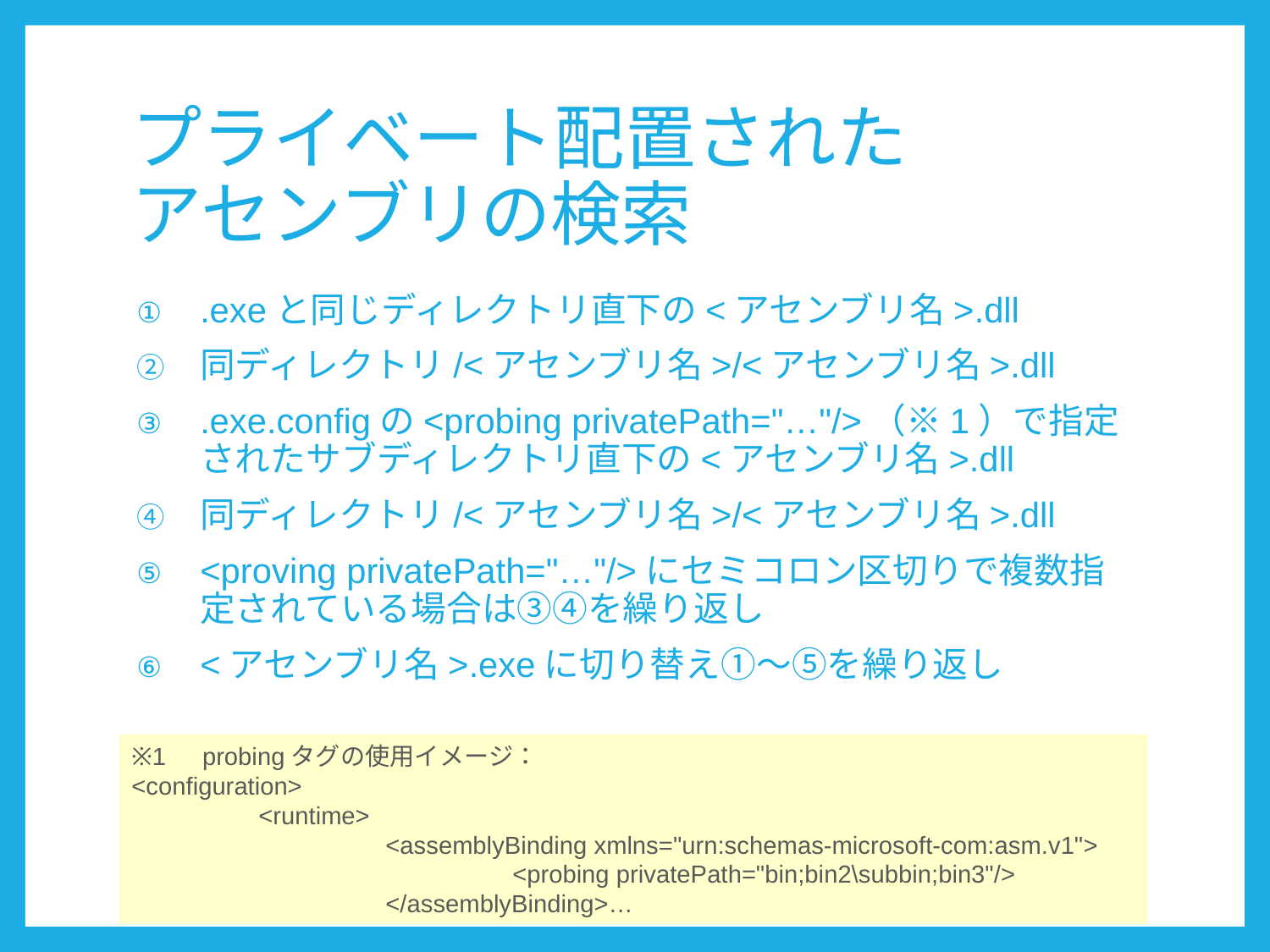

# プライベート配置された アセンブリの検索
.exeと同じディレクトリ直下の<アセンブリ名>.dll
同ディレクトリ/<アセンブリ名>/<アセンブリ名>.dll
.exe.configの<probing privatePath="…"/>（※1）で指定されたサブディレクトリ直下の<アセンブリ名>.dll
同ディレクトリ/<アセンブリ名>/<アセンブリ名>.dll
<proving privatePath="…"/>にセミコロン区切りで複数指定されている場合は③④を繰り返し
<アセンブリ名>.exeに切り替え①～⑤を繰り返し
※1　probingタグの使用イメージ：
<configuration>
	<runtime>
		<assemblyBinding xmlns="urn:schemas-microsoft-com:asm.v1">
			<probing privatePath="bin;bin2\subbin;bin3"/>
		</assemblyBinding>…